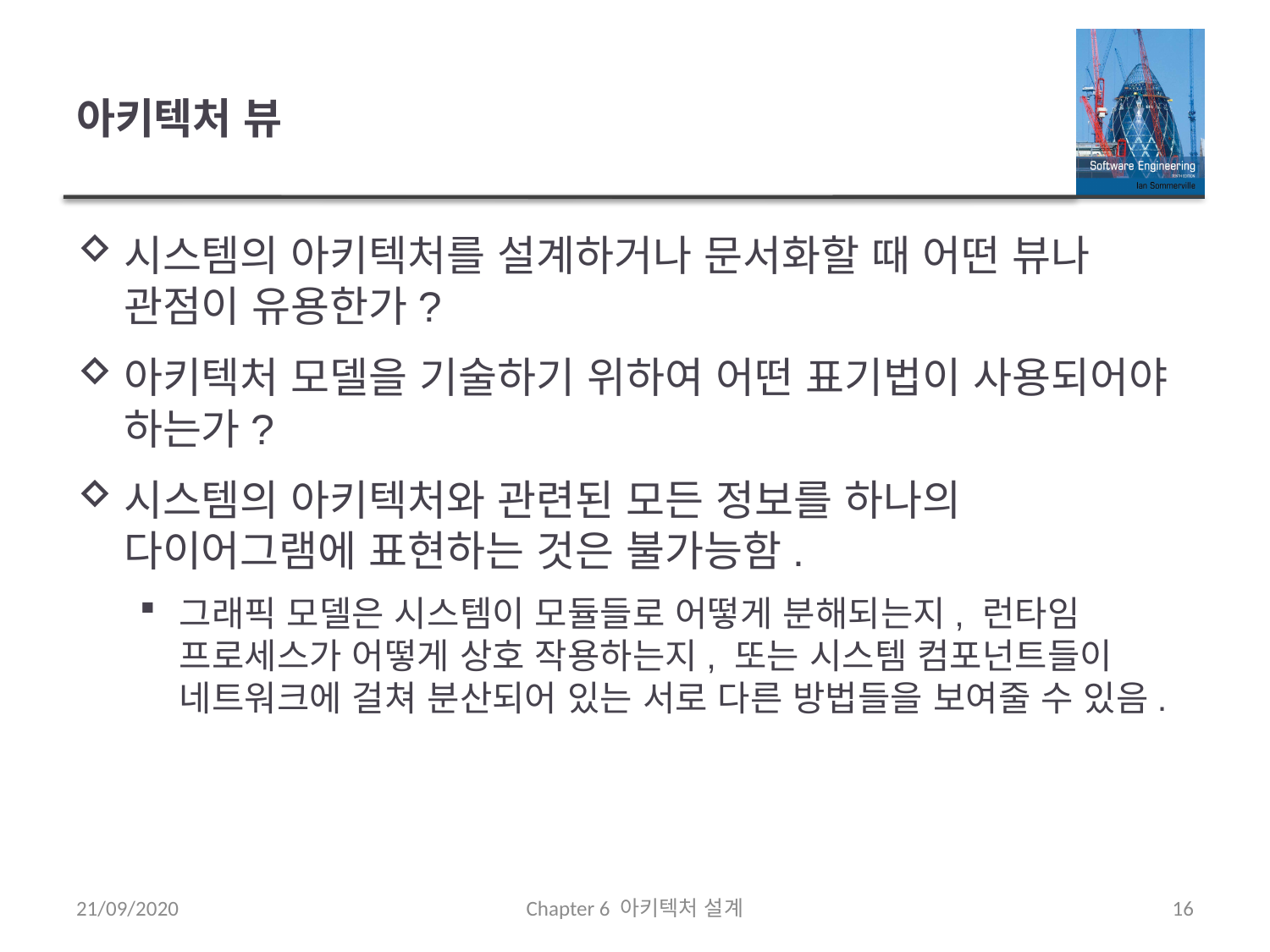

# 아키텍처 뷰
시스템의 아키텍처를 설계하거나 문서화할 때 어떤 뷰나 관점이 유용한가?
아키텍처 모델을 기술하기 위하여 어떤 표기법이 사용되어야 하는가?
시스템의 아키텍처와 관련된 모든 정보를 하나의 다이어그램에 표현하는 것은 불가능함.
그래픽 모델은 시스템이 모듈들로 어떻게 분해되는지, 런타임 프로세스가 어떻게 상호 작용하는지, 또는 시스템 컴포넌트들이 네트워크에 걸쳐 분산되어 있는 서로 다른 방법들을 보여줄 수 있음.

21/09/2020
Chapter 6 아키텍처 설계
16